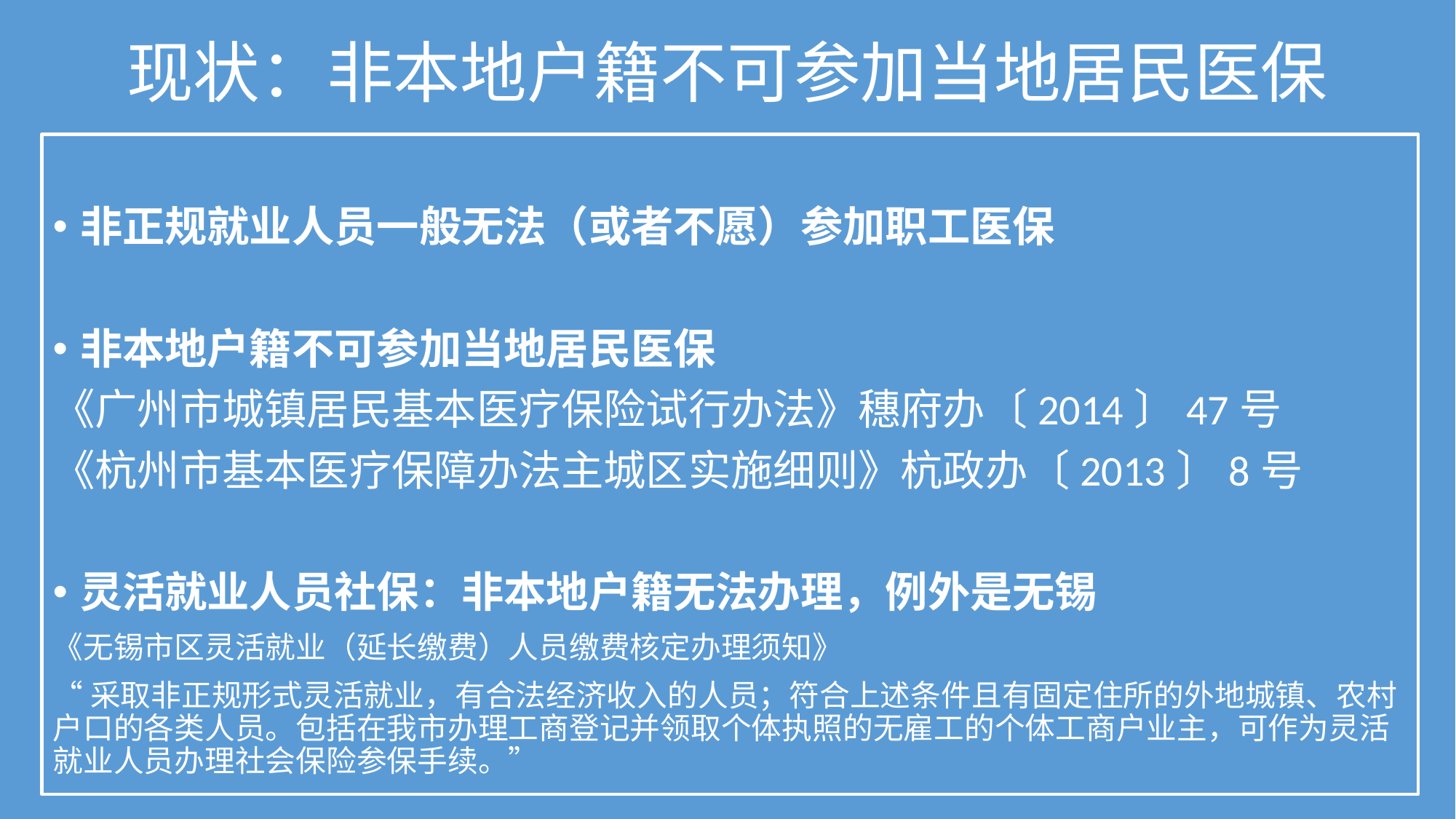

# 现状：非本地户籍不可参加当地居民医保

非正规就业人员一般无法（或者不愿）参加职工医保

非本地户籍不可参加当地居民医保
《广州市城镇居民基本医疗保险试行办法》穗府办〔2014〕47号
《杭州市基本医疗保障办法主城区实施细则》杭政办〔2013〕8号

灵活就业人员社保：非本地户籍无法办理，例外是无锡
《无锡市区灵活就业（延长缴费）人员缴费核定办理须知》
“采取非正规形式灵活就业，有合法经济收入的人员；符合上述条件且有固定住所的外地城镇、农村户口的各类人员。包括在我市办理工商登记并领取个体执照的无雇工的个体工商户业主，可作为灵活就业人员办理社会保险参保手续。”